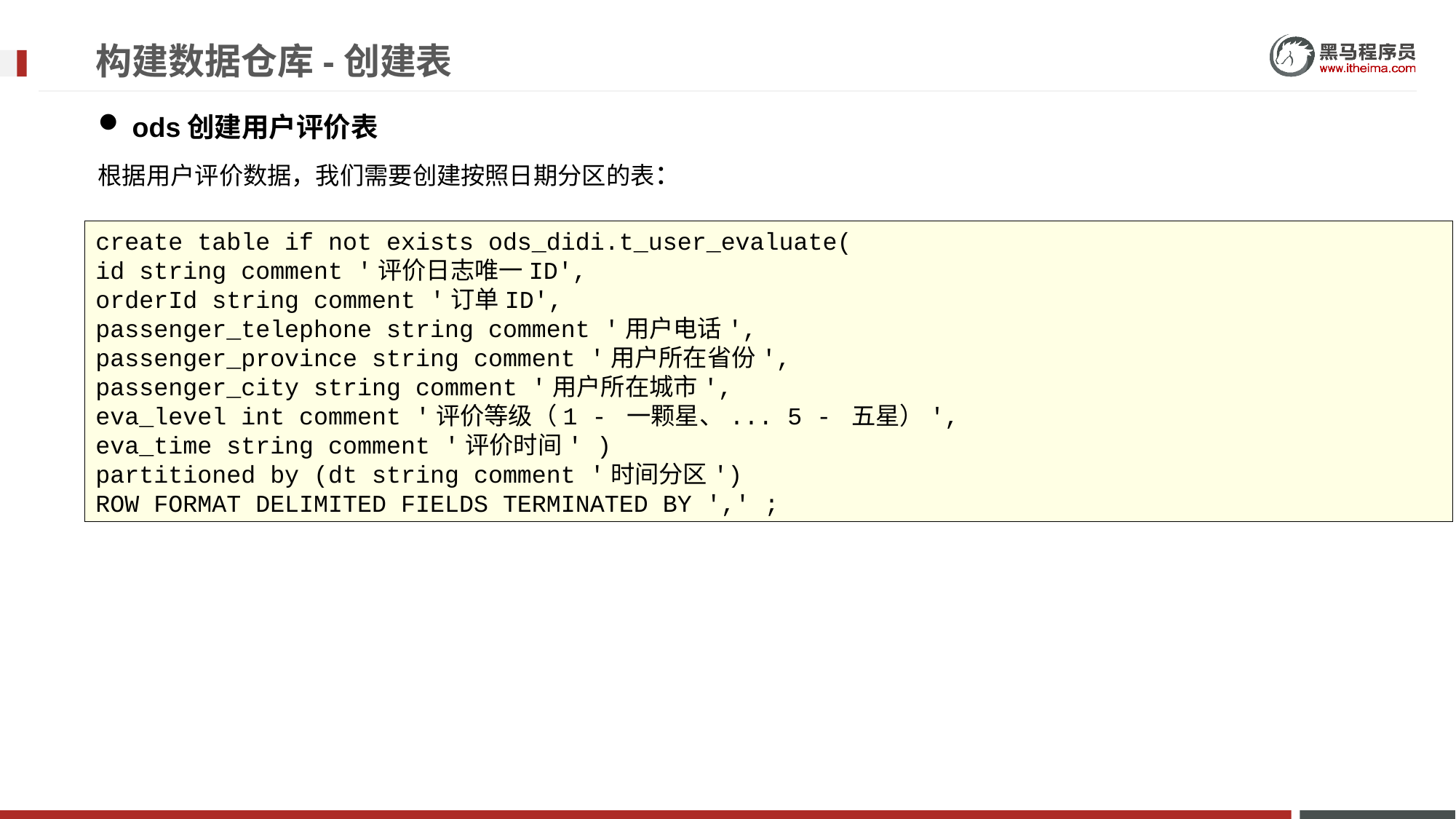

# 构建数据仓库-创建表
ods创建用户评价表

根据用户评价数据，我们需要创建按照日期分区的表：
create table if not exists ods_didi.t_user_evaluate(
id string comment '评价日志唯一ID',
orderId string comment '订单ID',
passenger_telephone string comment '用户电话',
passenger_province string comment '用户所在省份',
passenger_city string comment '用户所在城市',
eva_level int comment '评价等级（1 - 一颗星、... 5 - 五星）',
eva_time string comment '评价时间' )
partitioned by (dt string comment '时间分区')
ROW FORMAT DELIMITED FIELDS TERMINATED BY ',' ;